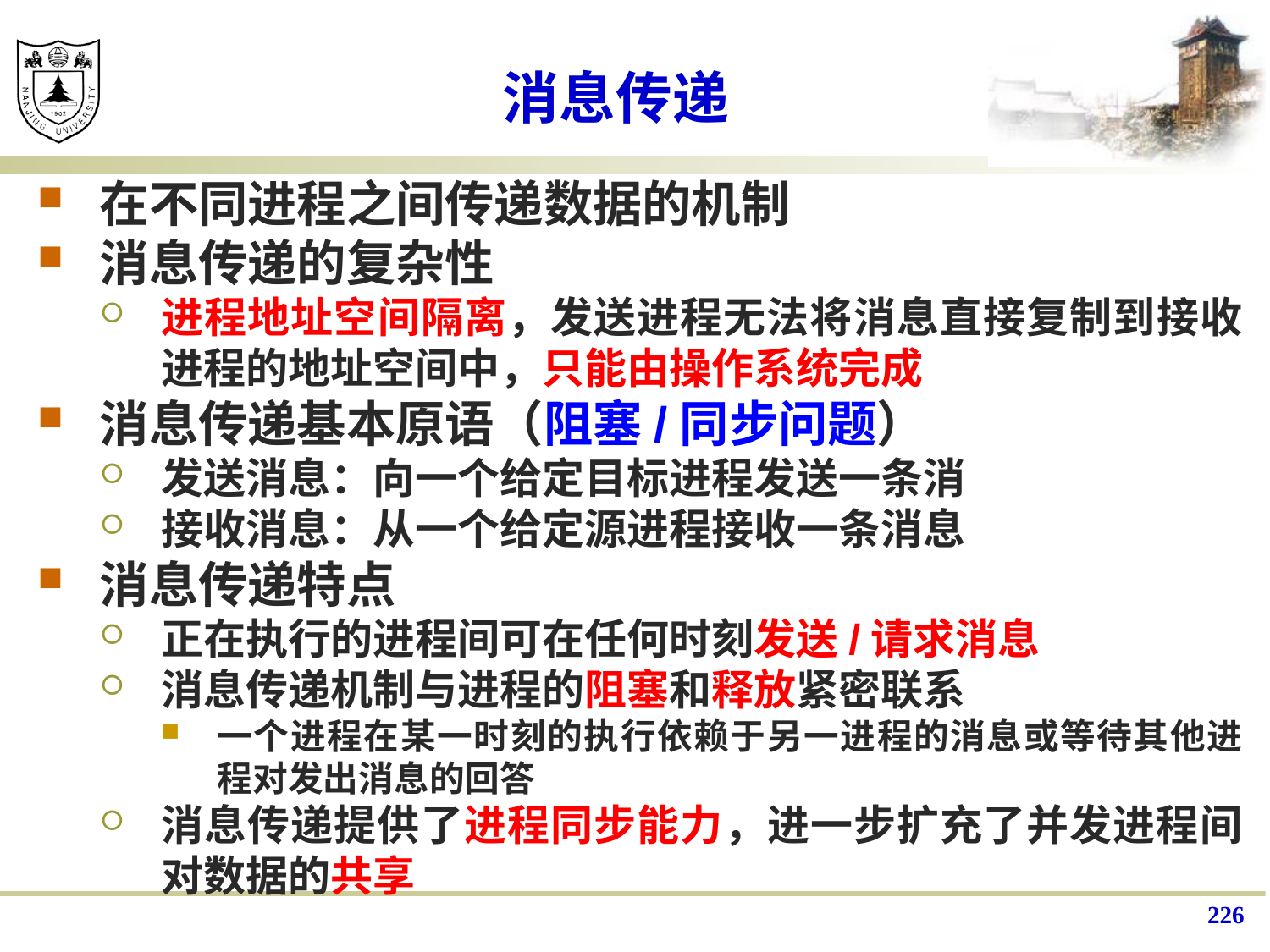

# 消息传递
在不同进程之间传递数据的机制
消息传递的复杂性
进程地址空间隔离，发送进程无法将消息直接复制到接收进程的地址空间中，只能由操作系统完成
消息传递基本原语（阻塞/同步问题）
发送消息：向一个给定目标进程发送一条消
接收消息：从一个给定源进程接收一条消息
消息传递特点
正在执行的进程间可在任何时刻发送/请求消息
消息传递机制与进程的阻塞和释放紧密联系
一个进程在某一时刻的执行依赖于另一进程的消息或等待其他进程对发出消息的回答
消息传递提供了进程同步能力，进一步扩充了并发进程间对数据的共享
226